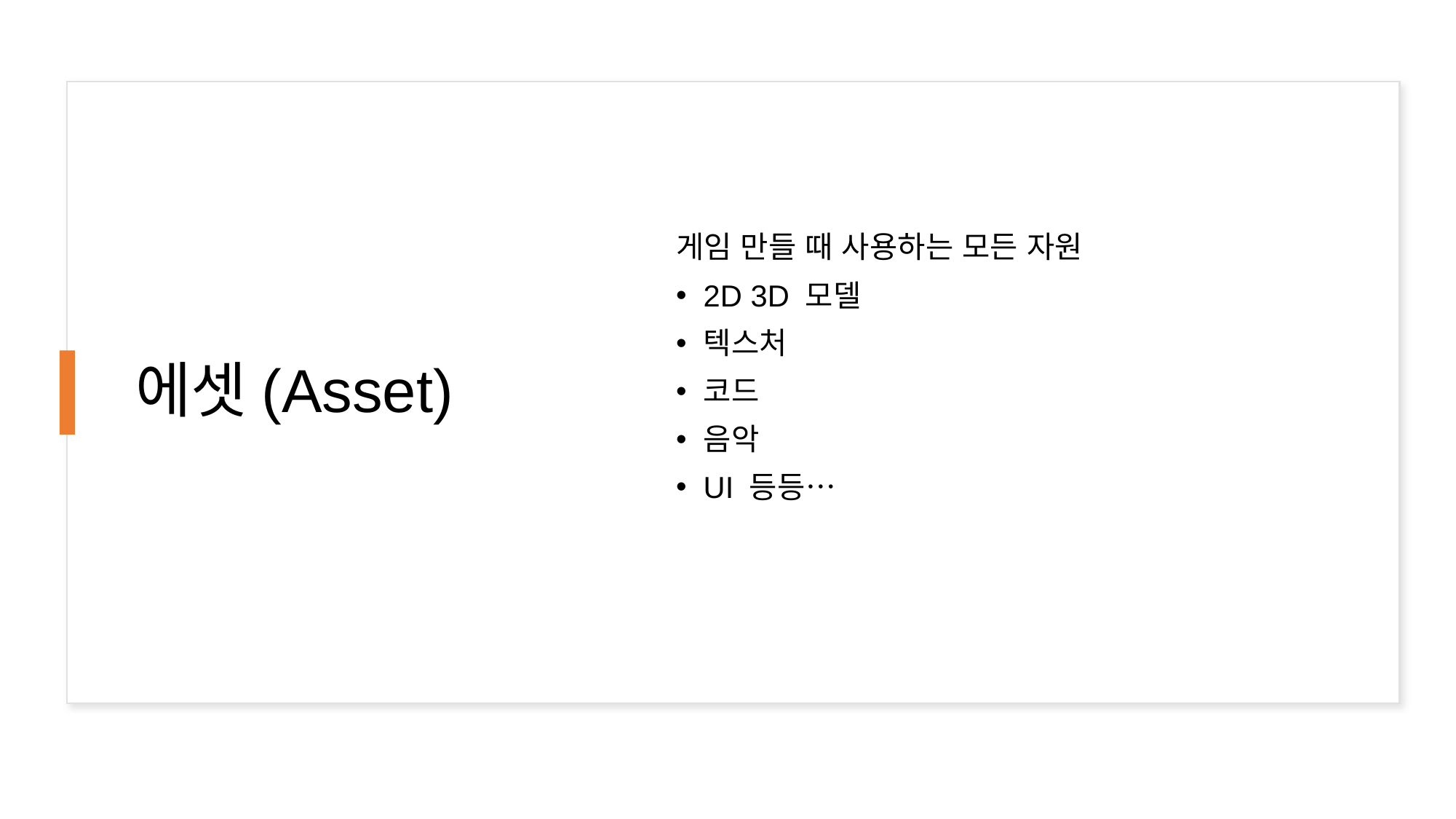

# 에셋(Asset)
게임 만들 때 사용하는 모든 자원
2D 3D 모델
텍스처
코드
음악
UI 등등…